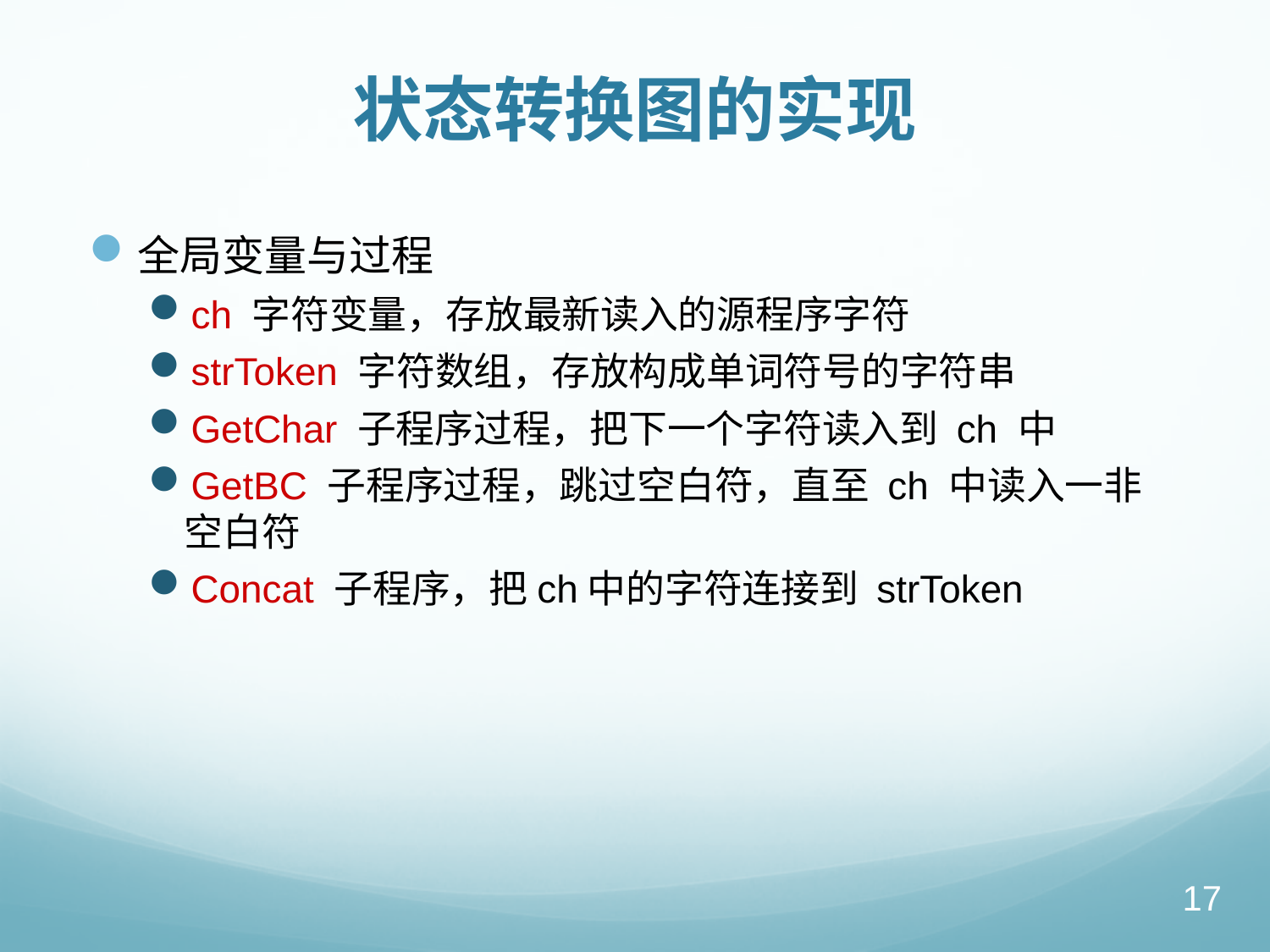

# 状态转换图的实现
全局变量与过程
ch 字符变量，存放最新读入的源程序字符
strToken 字符数组，存放构成单词符号的字符串
GetChar 子程序过程，把下一个字符读入到 ch 中
GetBC 子程序过程，跳过空白符，直至 ch 中读入一非空白符
Concat 子程序，把ch中的字符连接到 strToken
17